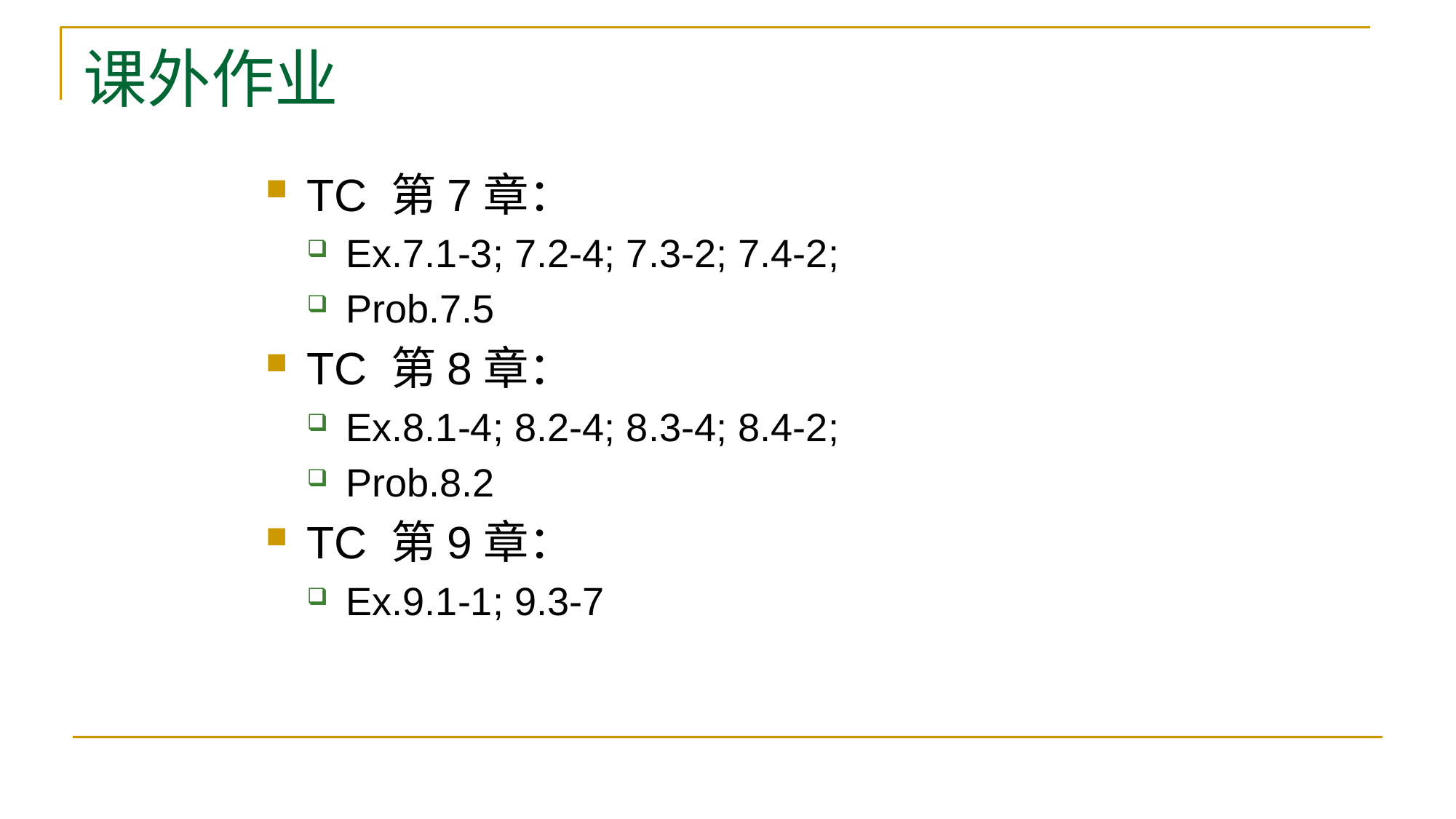

# 课外作业
TC 第7章：
Ex.7.1-3; 7.2-4; 7.3-2; 7.4-2;
Prob.7.5
TC 第8章：
Ex.8.1-4; 8.2-4; 8.3-4; 8.4-2;
Prob.8.2
TC 第9章：
Ex.9.1-1; 9.3-7